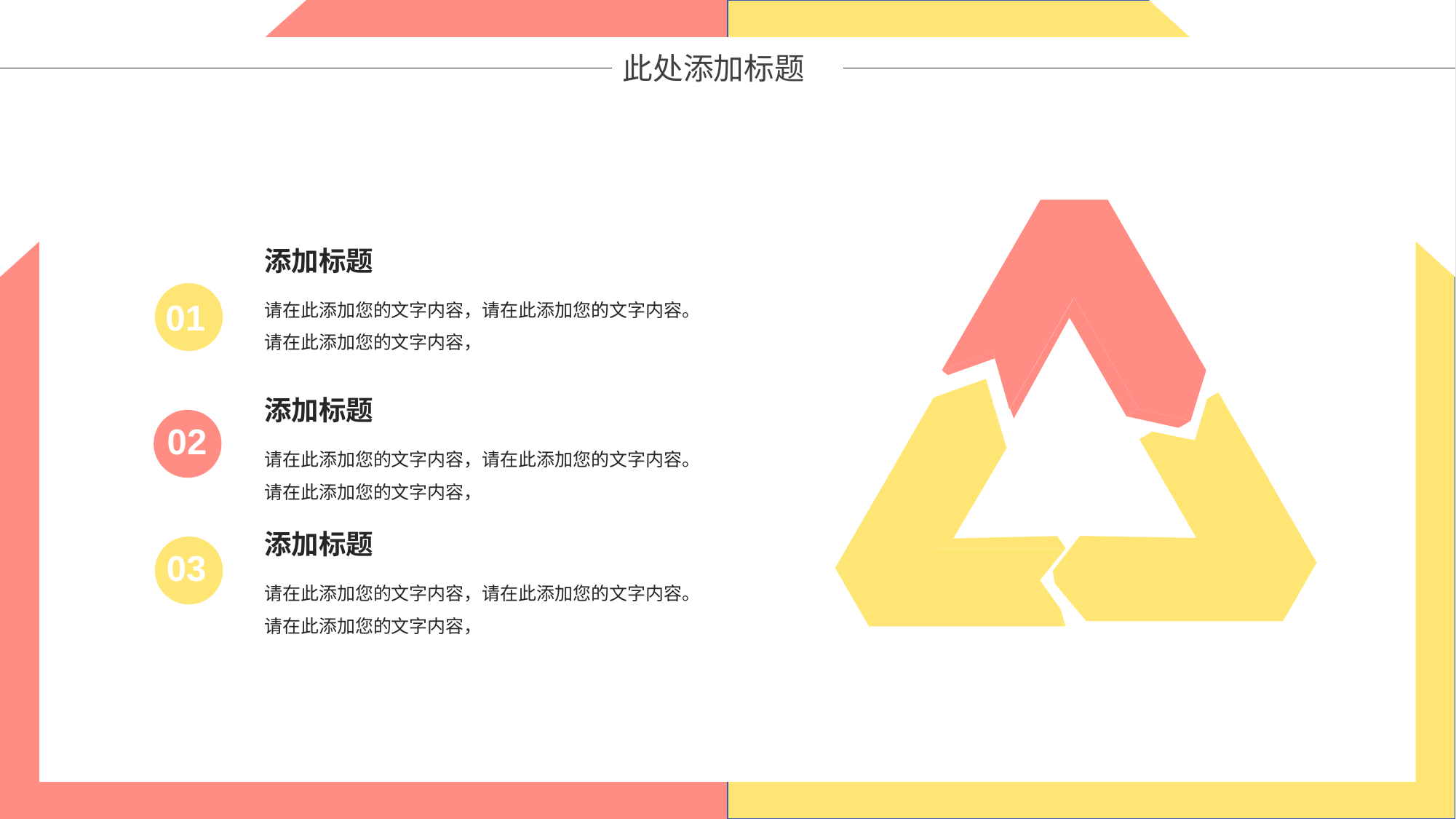

此处添加标题

添加标题
请在此添加您的文字内容，请在此添加您的文字内容。请在此添加您的文字内容，

01
添加标题

02

请在此添加您的文字内容，请在此添加您的文字内容。请在此添加您的文字内容，

添加标题

03
请在此添加您的文字内容，请在此添加您的文字内容。请在此添加您的文字内容，